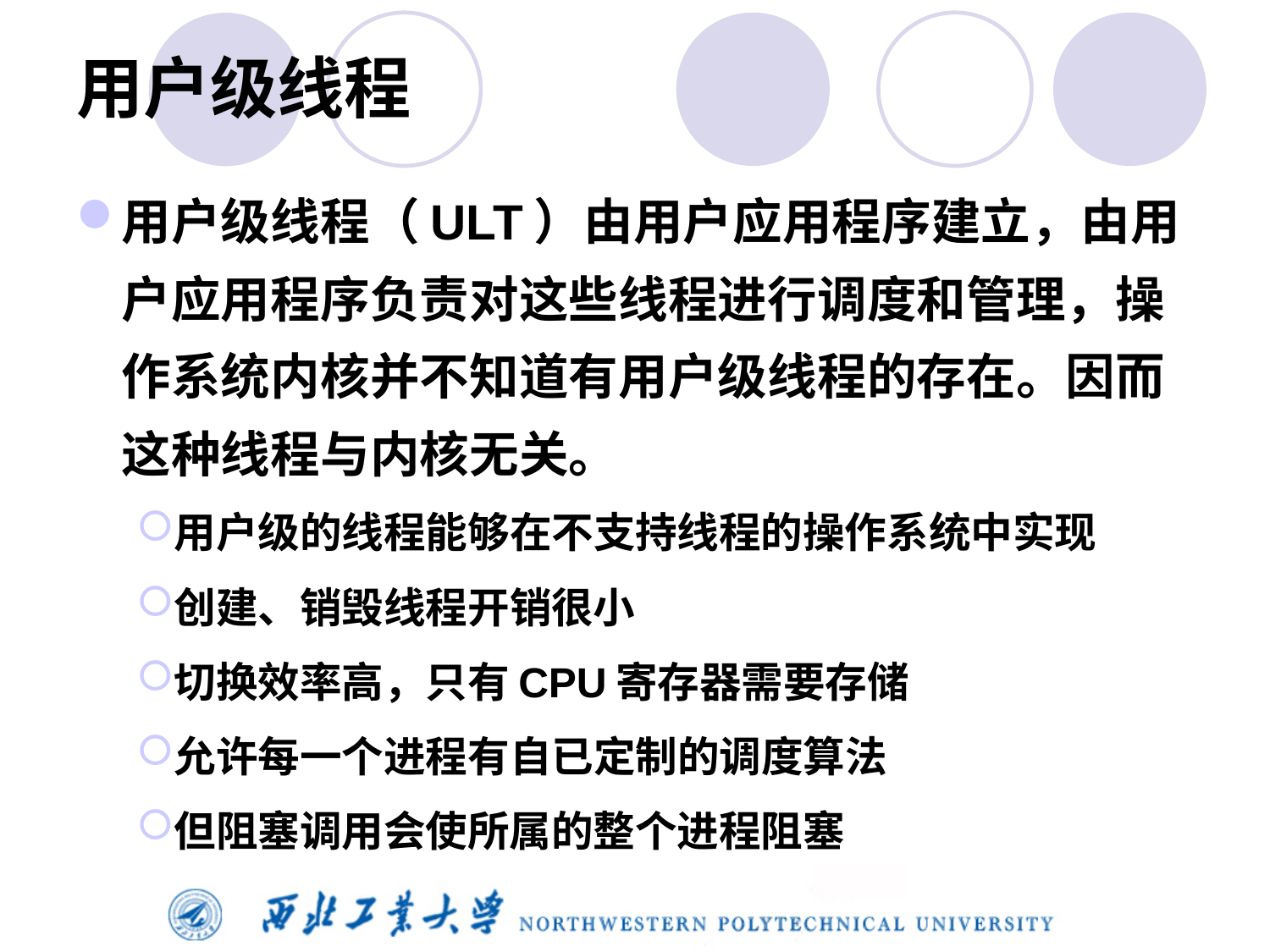

# 用户级线程
用户级线程（ULT）由用户应用程序建立，由用户应用程序负责对这些线程进行调度和管理，操作系统内核并不知道有用户级线程的存在。因而这种线程与内核无关。
用户级的线程能够在不支持线程的操作系统中实现
创建、销毁线程开销很小
切换效率高，只有CPU寄存器需要存储
允许每一个进程有自已定制的调度算法
但阻塞调用会使所属的整个进程阻塞